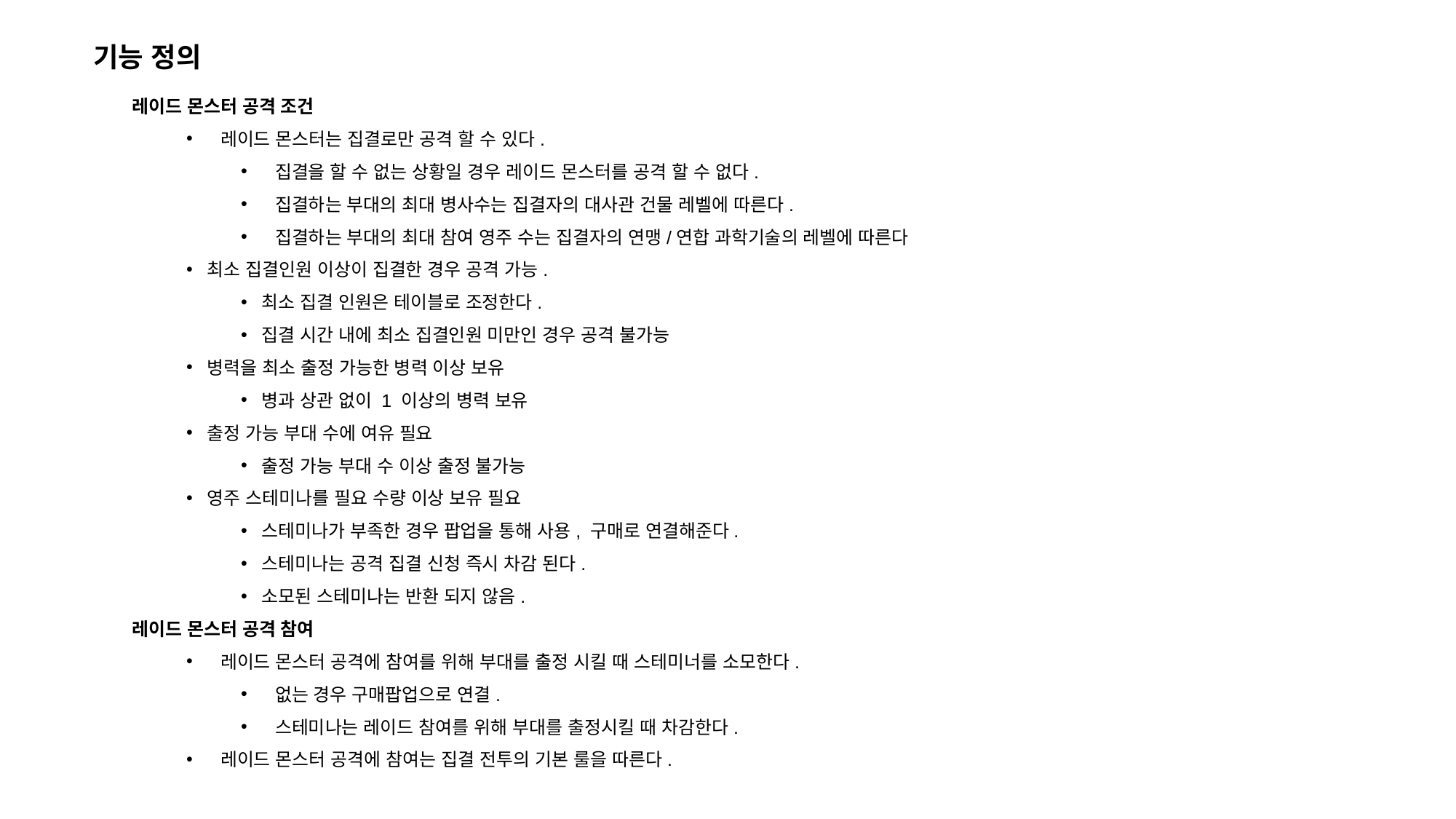

기능 정의
레이드 몬스터 공격 조건
레이드 몬스터는 집결로만 공격 할 수 있다.
집결을 할 수 없는 상황일 경우 레이드 몬스터를 공격 할 수 없다.
집결하는 부대의 최대 병사수는 집결자의 대사관 건물 레벨에 따른다.
집결하는 부대의 최대 참여 영주 수는 집결자의 연맹/연합 과학기술의 레벨에 따른다
최소 집결인원 이상이 집결한 경우 공격 가능.
최소 집결 인원은 테이블로 조정한다.
집결 시간 내에 최소 집결인원 미만인 경우 공격 불가능
병력을 최소 출정 가능한 병력 이상 보유
병과 상관 없이 1 이상의 병력 보유
출정 가능 부대 수에 여유 필요
출정 가능 부대 수 이상 출정 불가능
영주 스테미나를 필요 수량 이상 보유 필요
스테미나가 부족한 경우 팝업을 통해 사용, 구매로 연결해준다.
스테미나는 공격 집결 신청 즉시 차감 된다.
소모된 스테미나는 반환 되지 않음.
레이드 몬스터 공격 참여
레이드 몬스터 공격에 참여를 위해 부대를 출정 시킬 때 스테미너를 소모한다.
없는 경우 구매팝업으로 연결.
스테미나는 레이드 참여를 위해 부대를 출정시킬 때 차감한다.
레이드 몬스터 공격에 참여는 집결 전투의 기본 룰을 따른다.